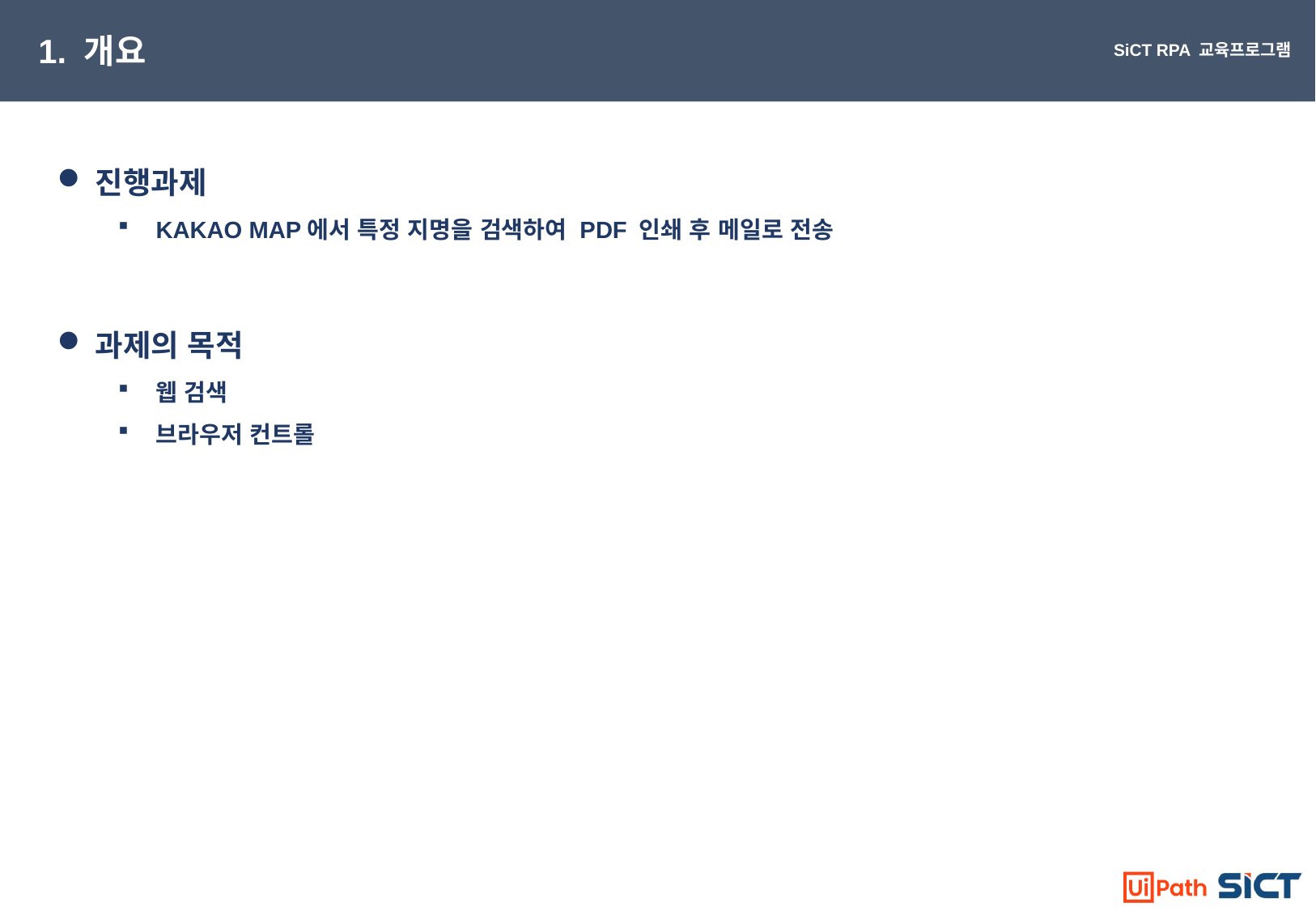

1. 개요
진행과제
KAKAO MAP에서 특정 지명을 검색하여 PDF 인쇄 후 메일로 전송

과제의 목적
웹 검색
브라우저 컨트롤